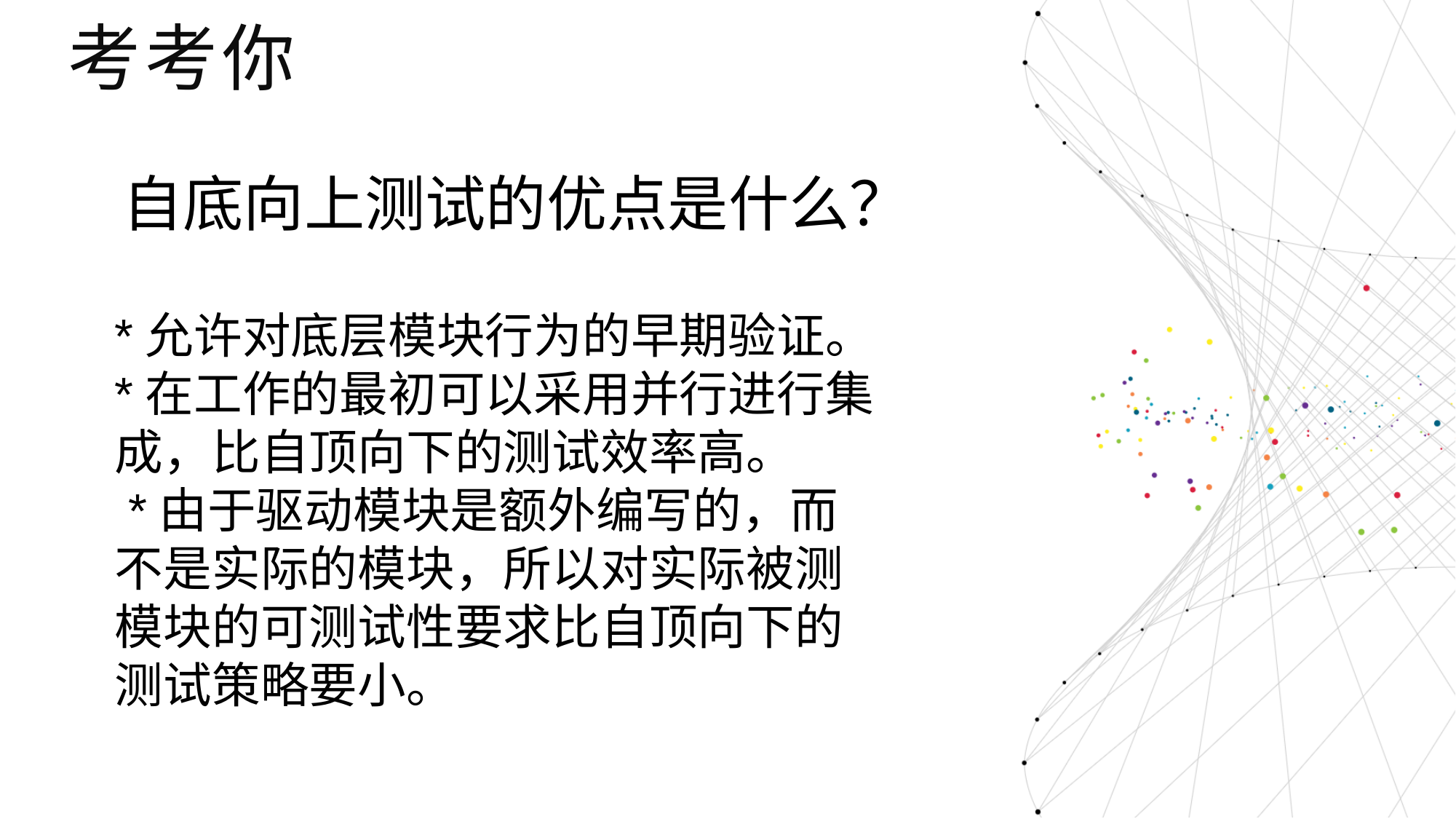

考考你
自底向上测试的优点是什么？
*允许对底层模块行为的早期验证。
*在工作的最初可以采用并行进行集成，比自顶向下的测试效率高。
 *由于驱动模块是额外编写的，而不是实际的模块，所以对实际被测模块的可测试性要求比自顶向下的测试策略要小。